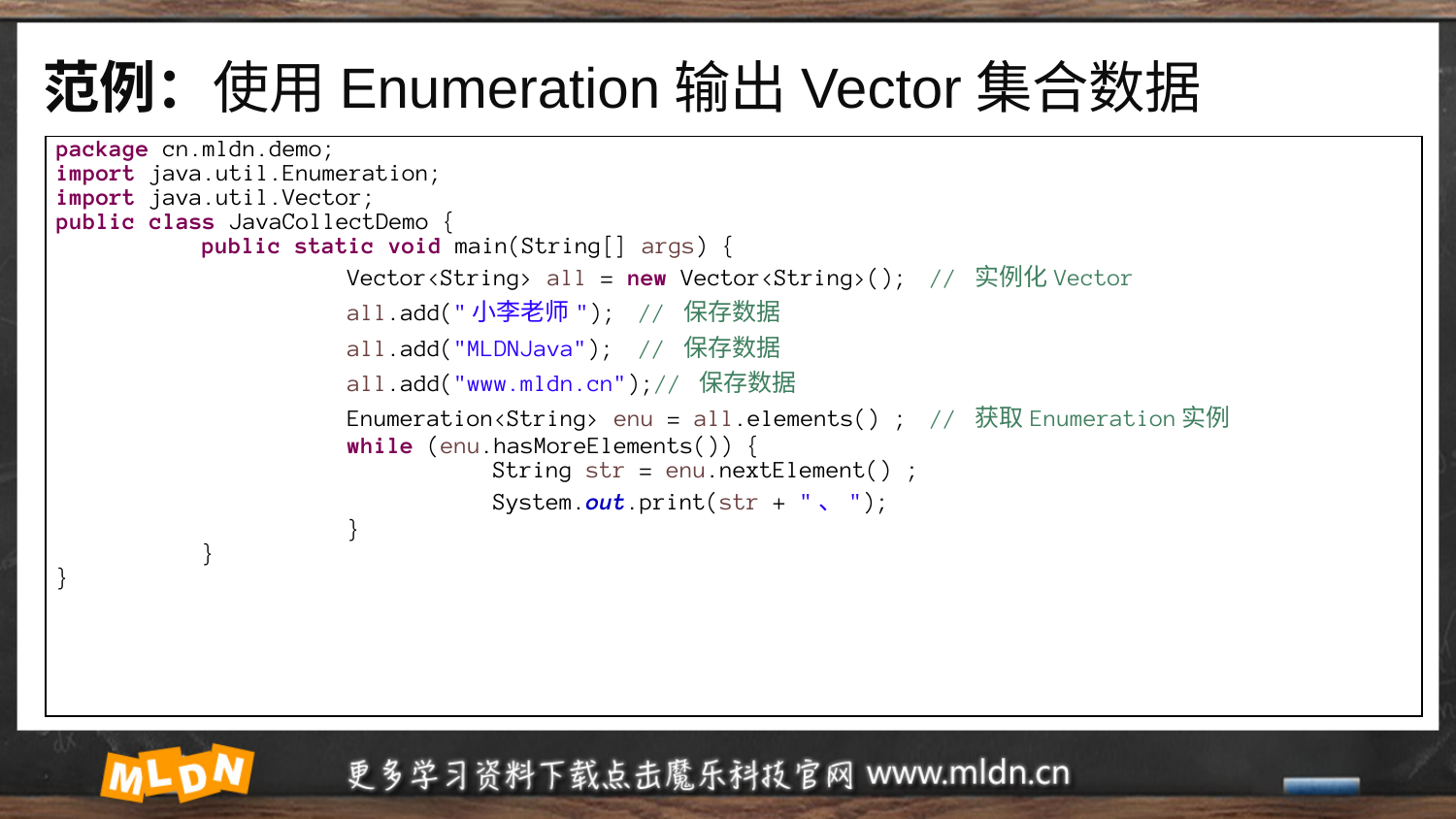

# 范例：使用Enumeration输出Vector集合数据
| package cn.mldn.demo; import java.util.Enumeration; import java.util.Vector; public class JavaCollectDemo { public static void main(String[] args) { Vector<String> all = new Vector<String>(); // 实例化Vector all.add("小李老师"); // 保存数据 all.add("MLDNJava"); // 保存数据 all.add("www.mldn.cn");// 保存数据 Enumeration<String> enu = all.elements() ; // 获取Enumeration实例 while (enu.hasMoreElements()) { String str = enu.nextElement() ; System.out.print(str + "、"); } } } |
| --- |